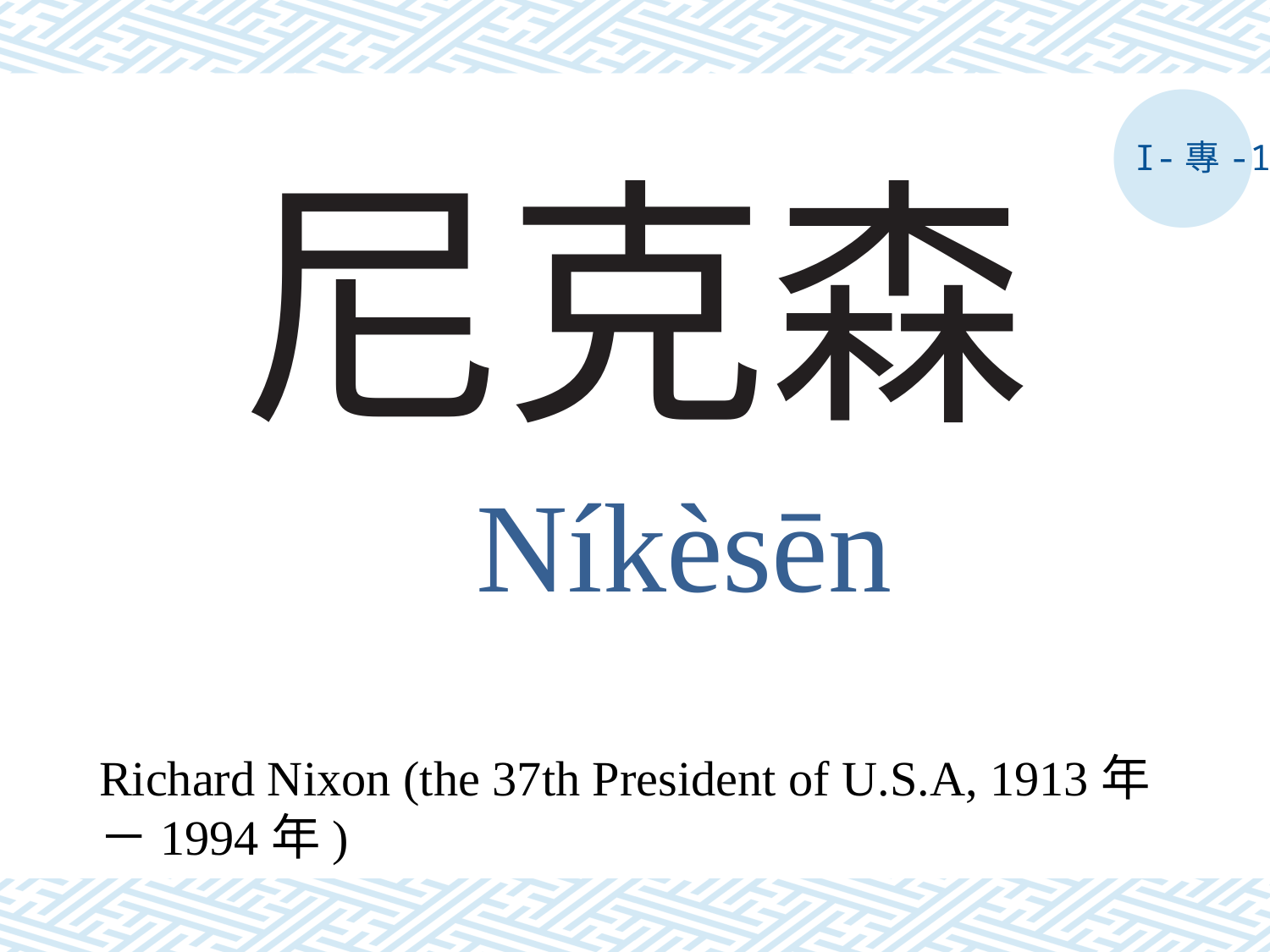

I-專-1

# 尼克森
Níkèsēn
Richard Nixon (the 37th President of U.S.A, 1913年－1994年)